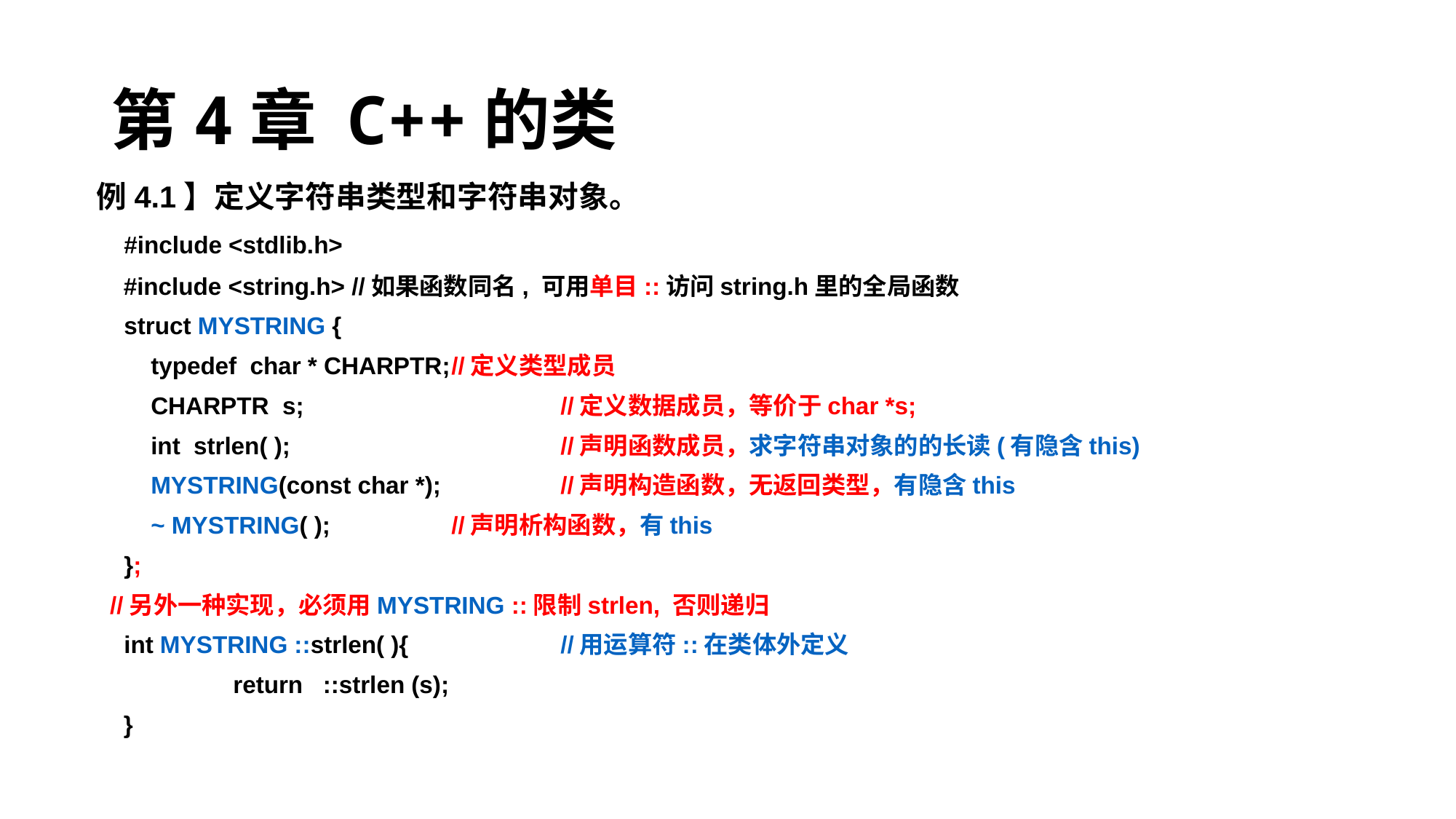

# 第4章 C++的类
例4.1】定义字符串类型和字符串对象。
	#include <stdlib.h>
    #include <string.h> //如果函数同名, 可用单目::访问string.h里的全局函数
	struct MYSTRING {
	    typedef  char * CHARPTR;	//定义类型成员
	    CHARPTR  s;			//定义数据成员，等价于char *s;
	    int  strlen( );			//声明函数成员，求字符串对象的的长读(有隐含this)
	    MYSTRING(const char *);		//声明构造函数，无返回类型，有隐含this
	    ~ MYSTRING( );		//声明析构函数，有this
	};
  //另外一种实现，必须用MYSTRING ::限制strlen, 否则递归
	int MYSTRING ::strlen( ){ 		//用运算符::在类体外定义
		return   ::strlen (s);
    }